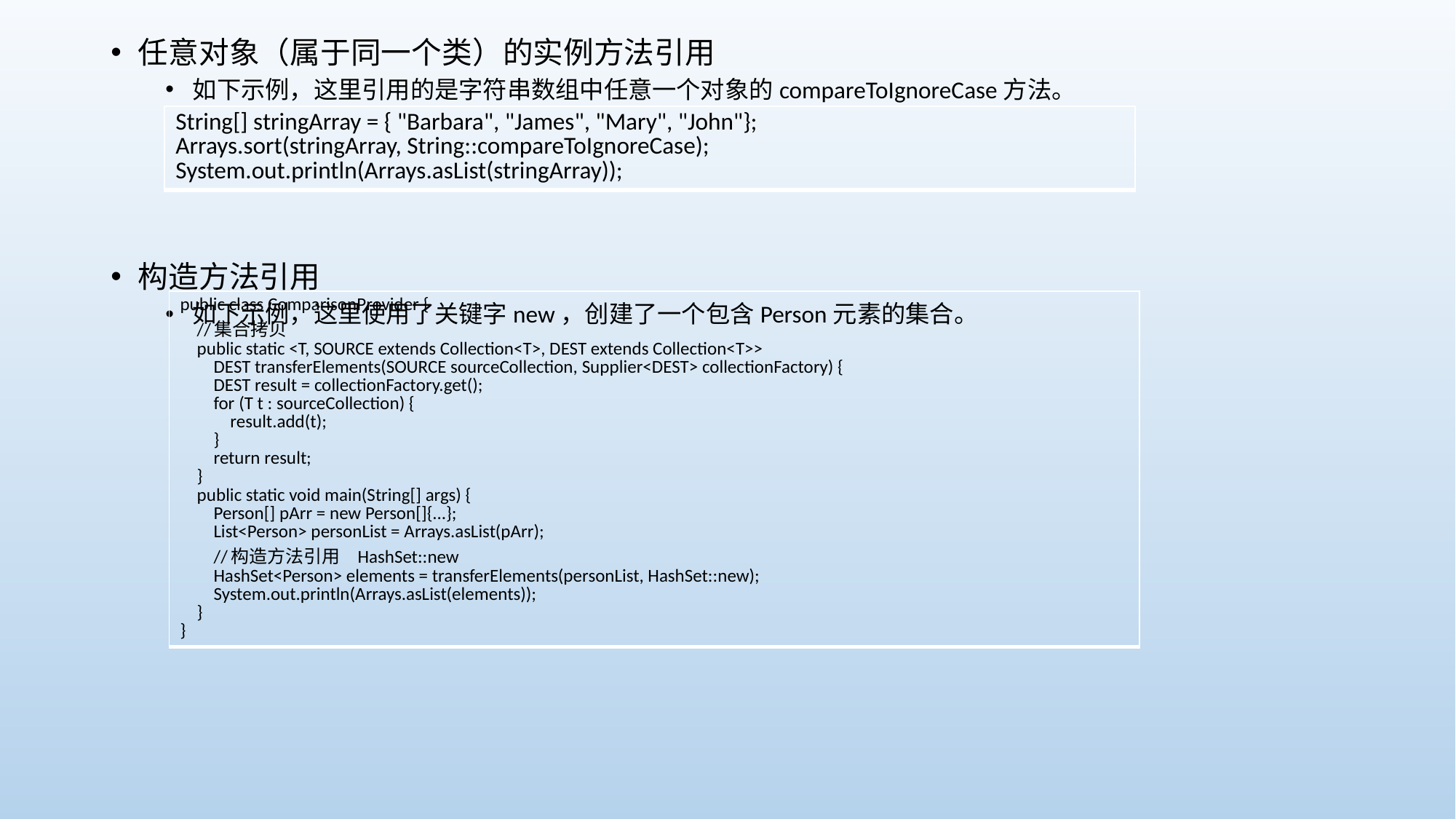

任意对象（属于同一个类）的实例方法引用
如下示例，这里引用的是字符串数组中任意一个对象的compareToIgnoreCase方法。

构造方法引用
如下示例，这里使用了关键字new，创建了一个包含Person元素的集合。

| String[] stringArray = { "Barbara", "James", "Mary", "John"}; Arrays.sort(stringArray, String::compareToIgnoreCase); System.out.println(Arrays.asList(stringArray)); |
| --- |
| public class ComparisonProvider { //集合拷贝 public static <T, SOURCE extends Collection<T>, DEST extends Collection<T>> DEST transferElements(SOURCE sourceCollection, Supplier<DEST> collectionFactory) { DEST result = collectionFactory.get(); for (T t : sourceCollection) { result.add(t); } return result; } public static void main(String[] args) { Person[] pArr = new Person[]{...}; List<Person> personList = Arrays.asList(pArr); //构造方法引用 HashSet::new HashSet<Person> elements = transferElements(personList, HashSet::new); System.out.println(Arrays.asList(elements)); } } |
| --- |